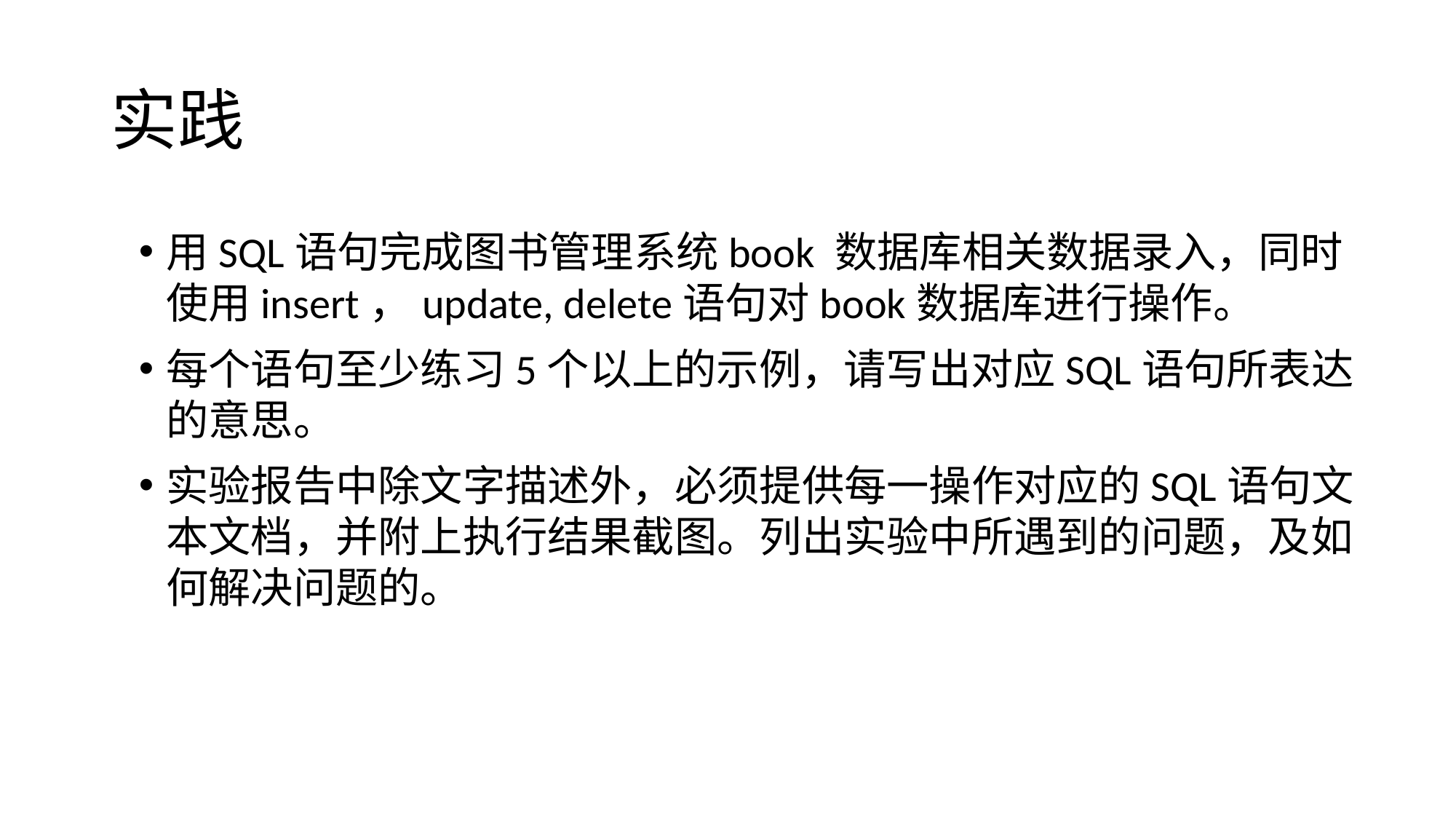

# 实践
用SQL语句完成图书管理系统book 数据库相关数据录入，同时使用insert，update, delete语句对book数据库进行操作。
每个语句至少练习5个以上的示例，请写出对应SQL语句所表达的意思。
实验报告中除文字描述外，必须提供每一操作对应的SQL语句文本文档，并附上执行结果截图。列出实验中所遇到的问题，及如何解决问题的。